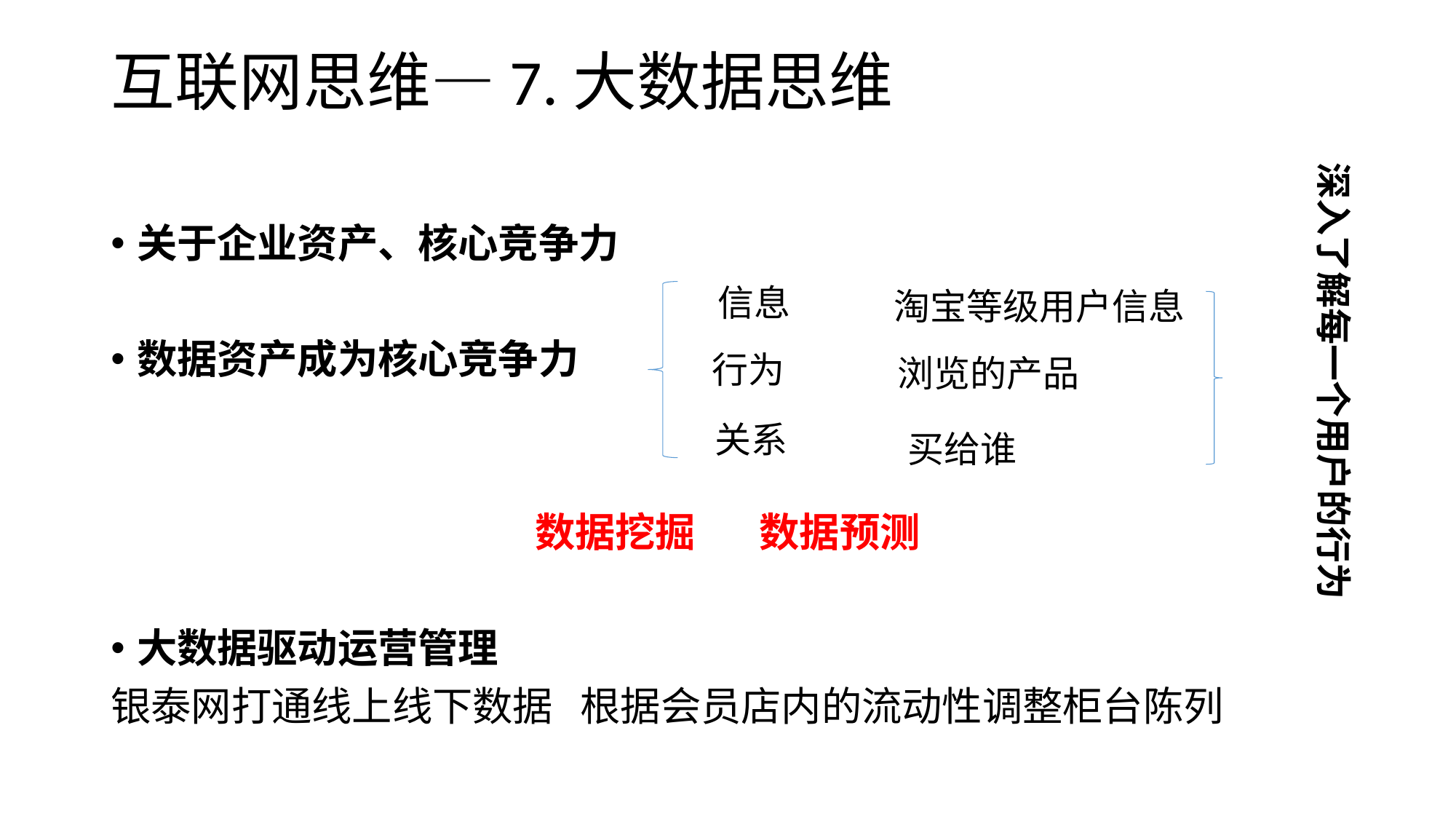

# 互联网思维—7.大数据思维
深入了解每一个用户的行为
关于企业资产、核心竞争力

数据资产成为核心竞争力

数据挖掘       数据预测

大数据驱动运营管理
银泰网打通线上线下数据   根据会员店内的流动性调整柜台陈列

信息
淘宝等级用户信息

行为
浏览的产品
关系
买给谁